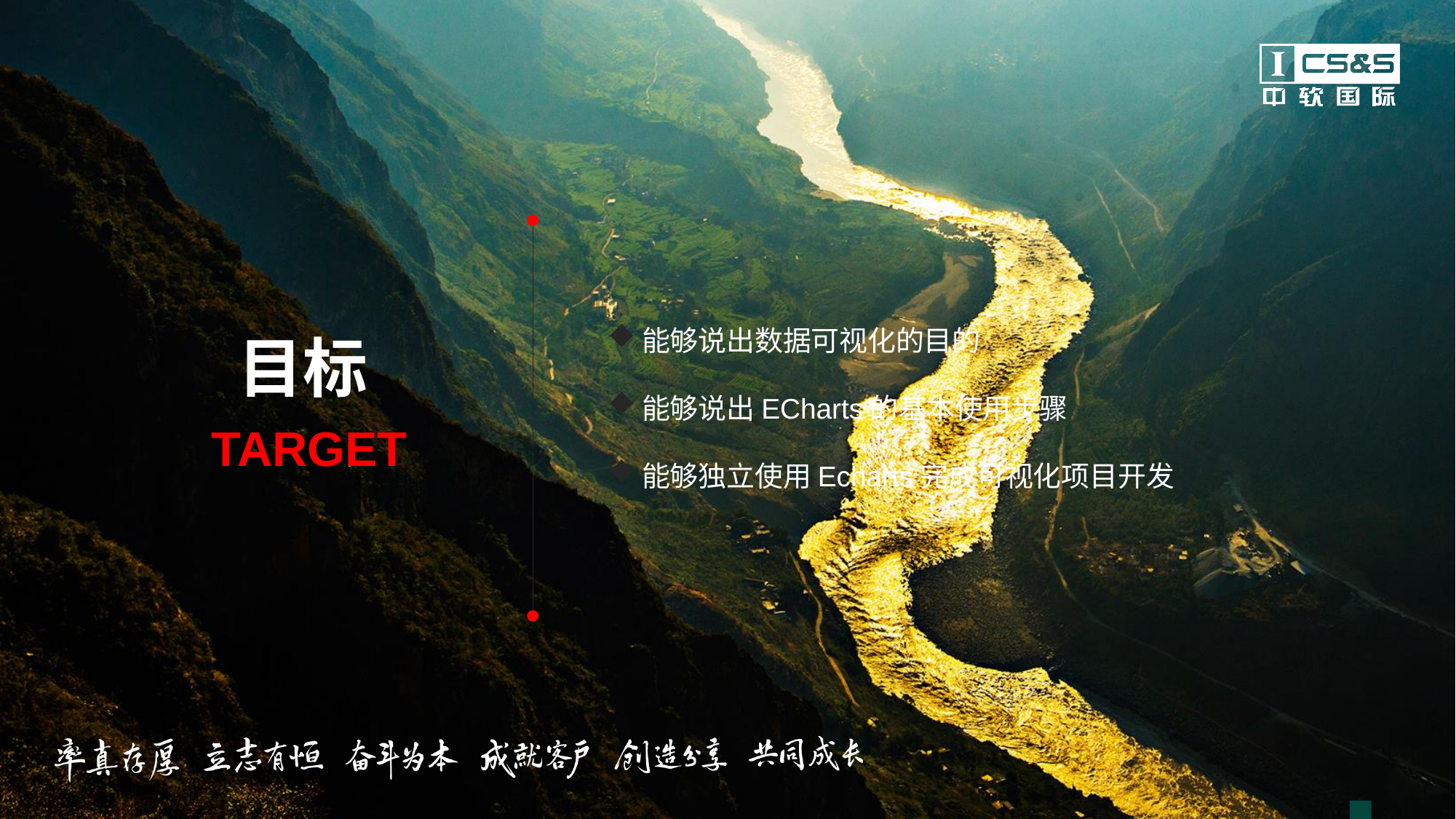

能够说出数据可视化的目的
能够说出ECharts的基本使用步骤
能够独立使用Echarts完成可视化项目开发
目标
TARGET